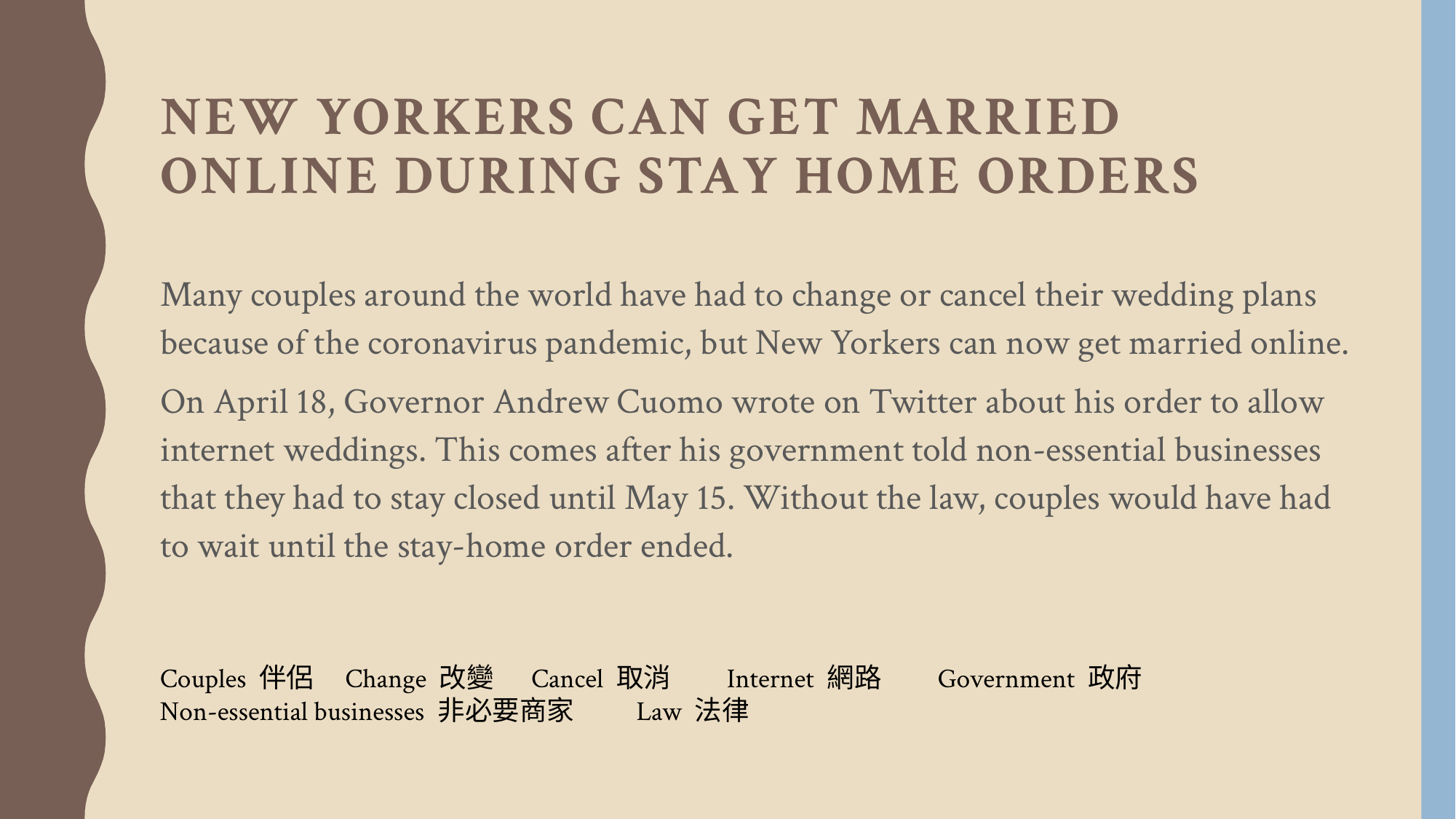

# New Yorkers Can Get Married Online During Stay Home Orders
Many couples around the world have had to change or cancel their wedding plans because of the coronavirus pandemic, but New Yorkers can now get married online.
On April 18, Governor Andrew Cuomo wrote on Twitter about his order to allow internet weddings. This comes after his government told non-essential businesses that they had to stay closed until May 15. Without the law, couples would have had to wait until the stay-home order ended.

Couples 伴侶    Change 改變     Cancel 取消        Internet 網路        Government 政府
Non-essential businesses 非必要商家         Law 法律